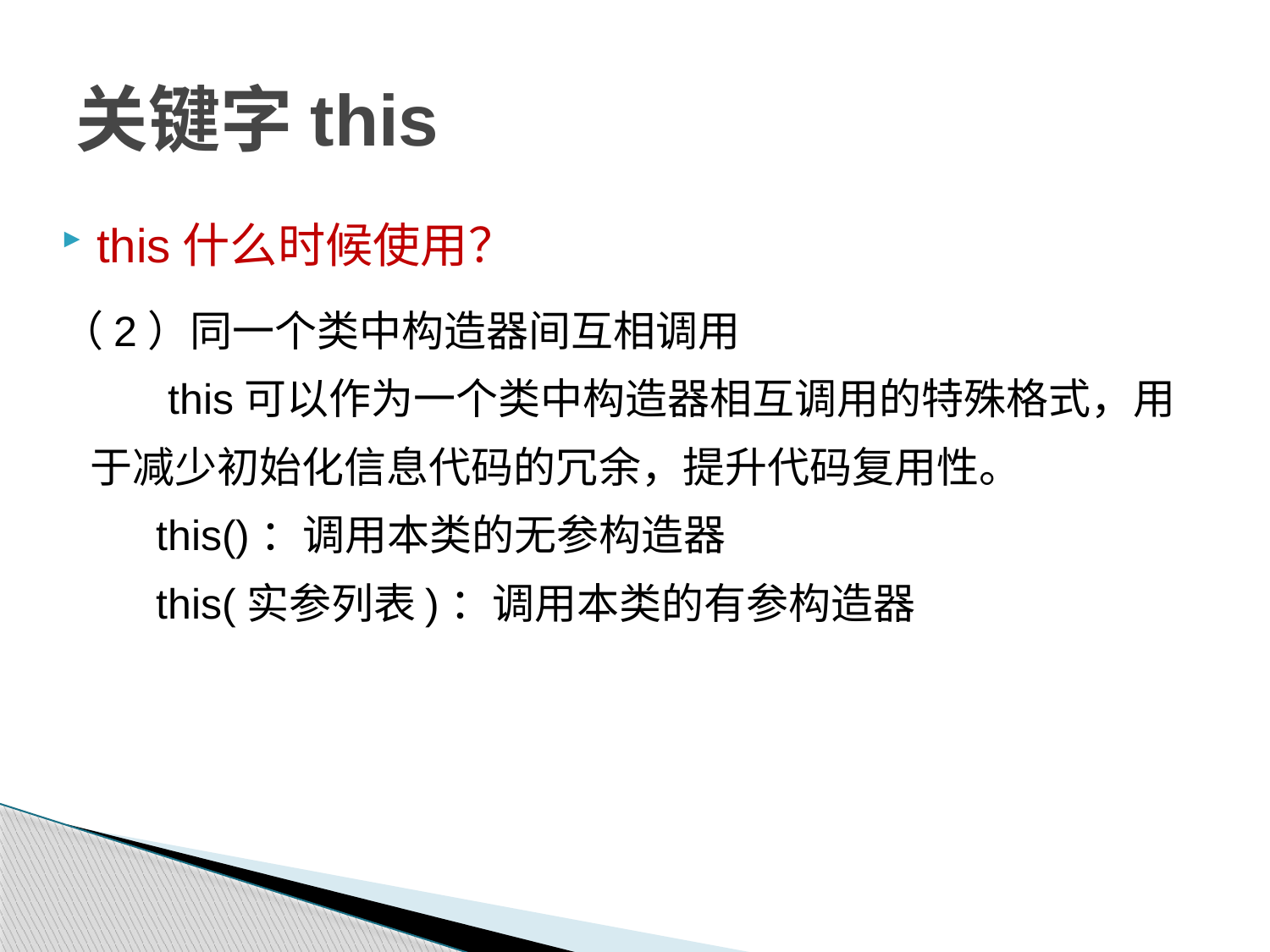

# 关键字this
this什么时候使用？
（2）同一个类中构造器间互相调用
         this可以作为一个类中构造器相互调用的特殊格式，用
  于减少初始化信息代码的冗余，提升代码复用性。
        this()：调用本类的无参构造器
        this(实参列表)：调用本类的有参构造器